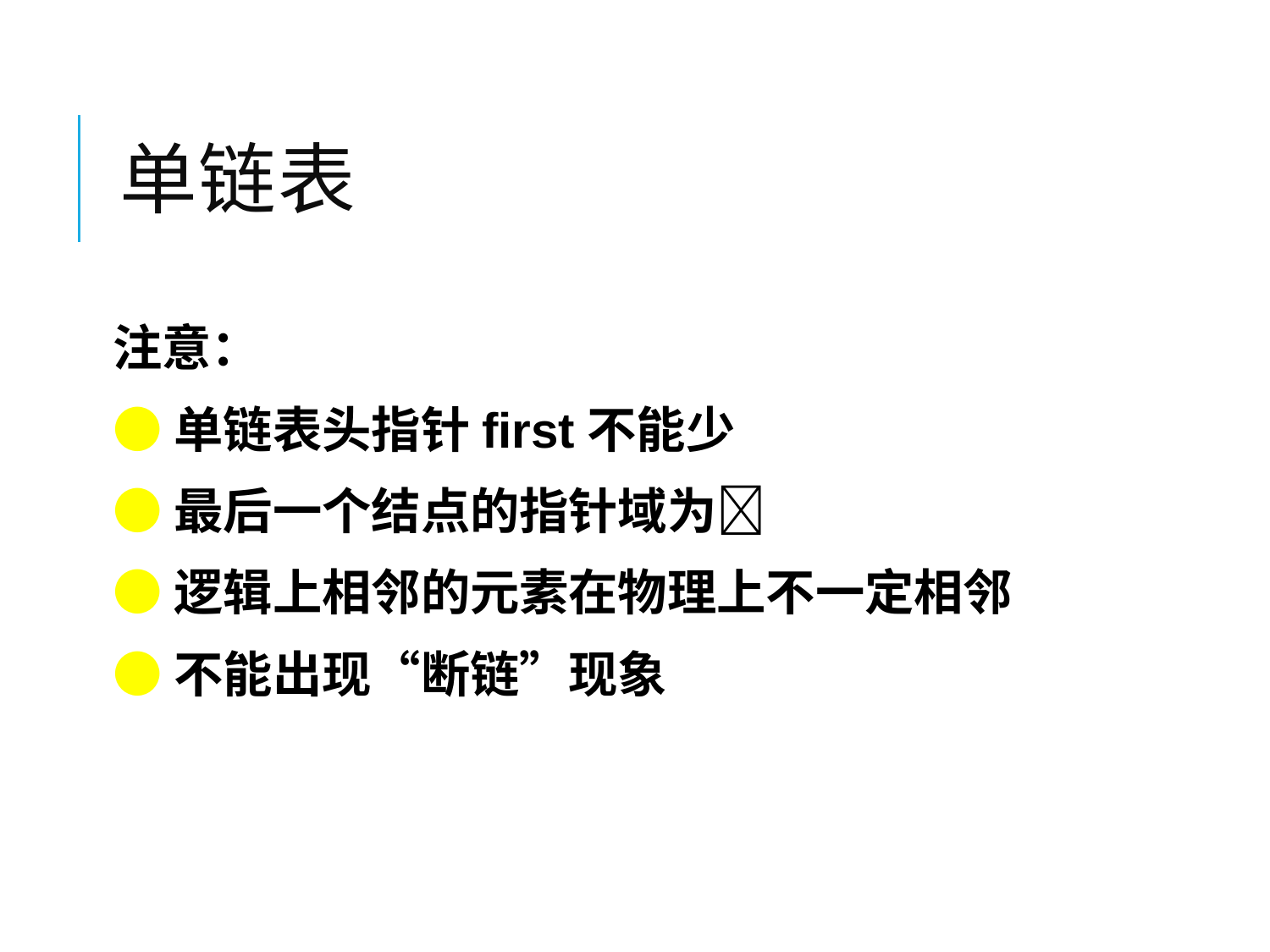

# 单链表
注意：
●单链表头指针first不能少
●最后一个结点的指针域为∧
●逻辑上相邻的元素在物理上不一定相邻
●不能出现“断链”现象